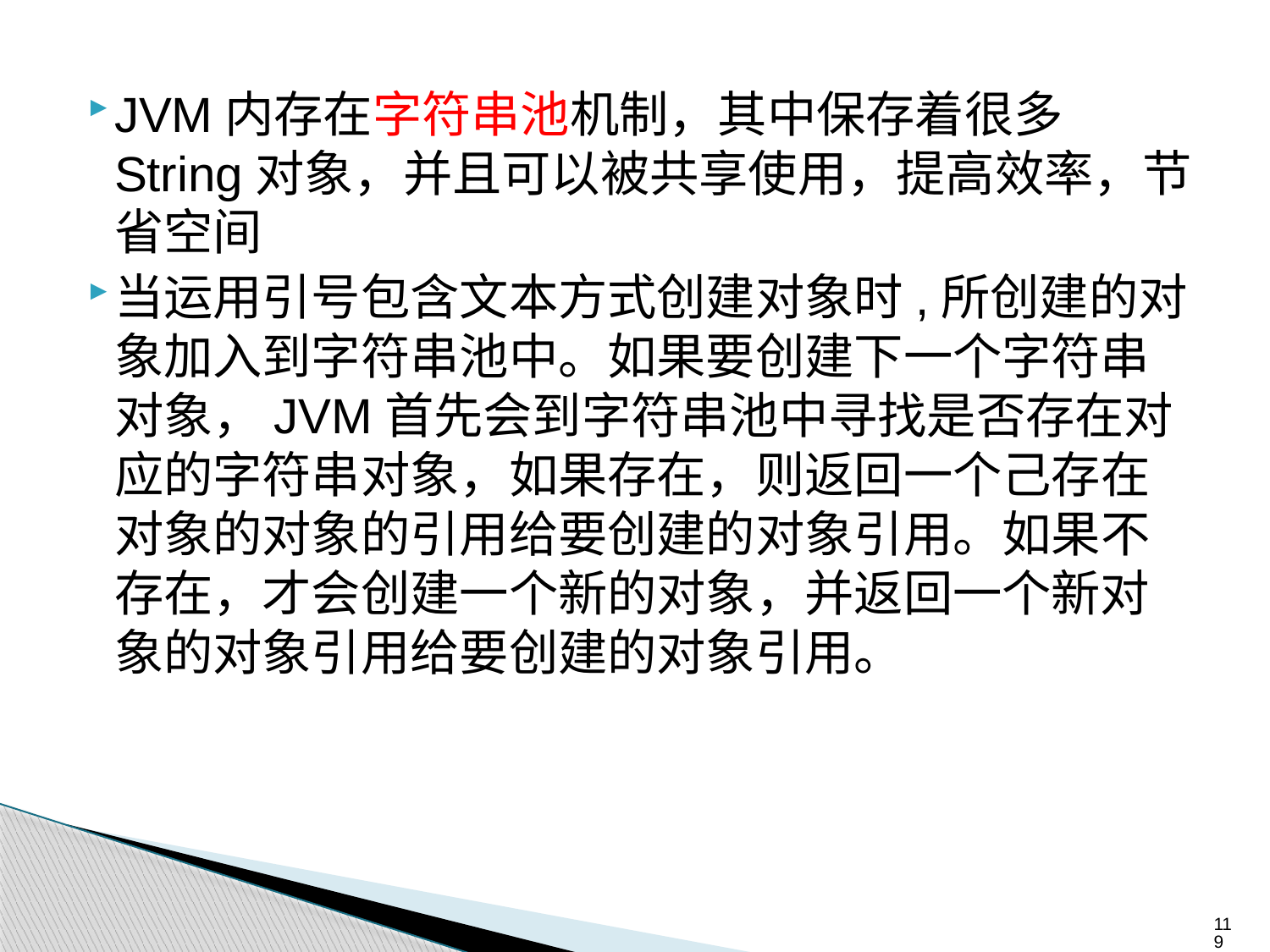

JVM内存在字符串池机制，其中保存着很多 String对象，并且可以被共享使用，提高效率，节省空间
当运用引号包含文本方式创建对象时,所创建的对象加入到字符串池中。如果要创建下一个字符串对象，JVM首先会到字符串池中寻找是否存在对应的字符串对象，如果存在，则返回一个己存在对象的对象的引用给要创建的对象引用。如果不存在，才会创建一个新的对象，并返回一个新对象的对象引用给要创建的对象引用。
119